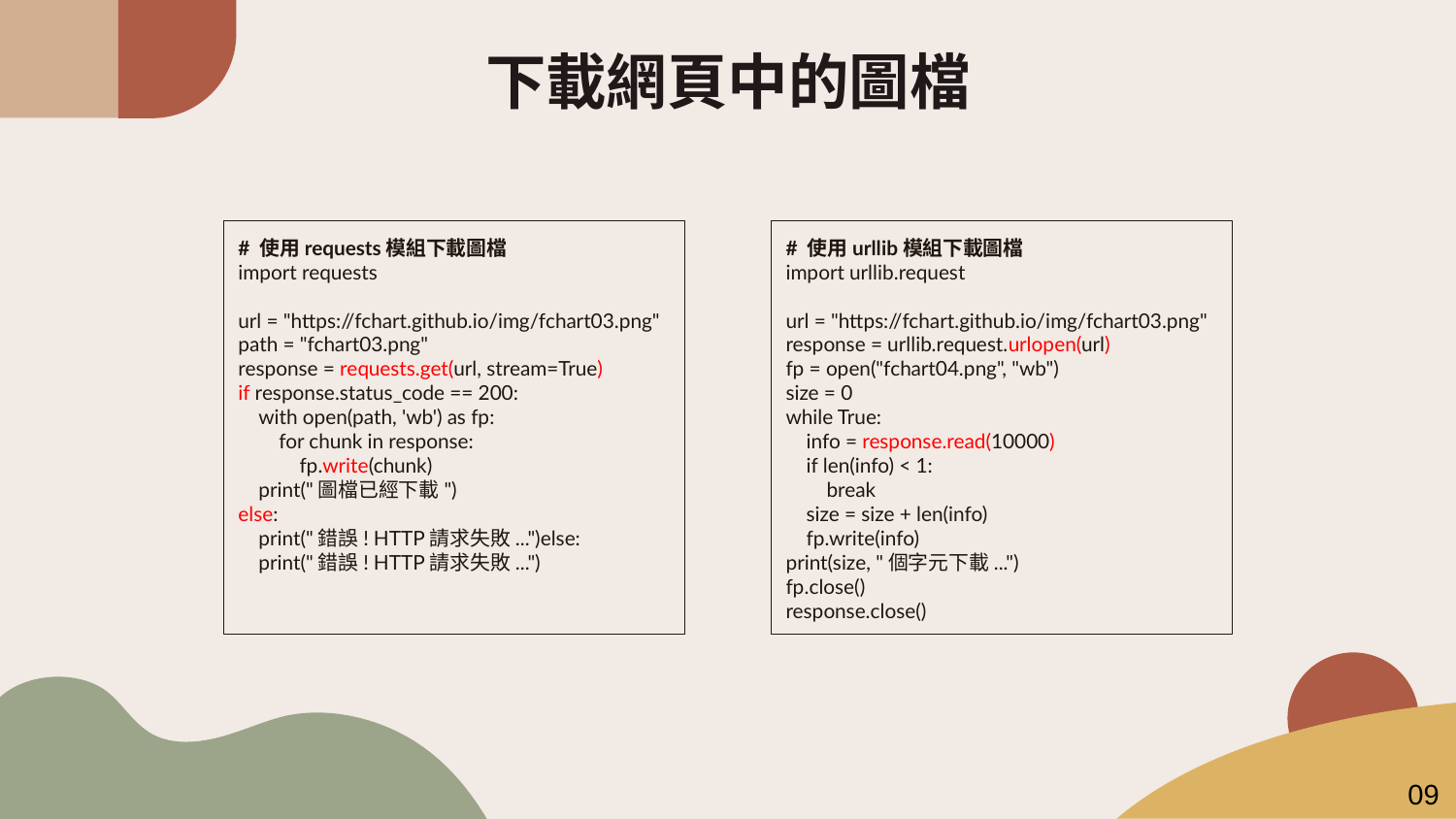

# 下載網頁中的圖檔
# 使用requests模組下載圖檔
import requests

url = "https://fchart.github.io/img/fchart03.png"
path = "fchart03.png"
response = requests.get(url, stream=True)
if response.status_code == 200:
    with open(path, 'wb') as fp:
        for chunk in response:
            fp.write(chunk)
    print("圖檔已經下載")
else:
    print("錯誤! HTTP請求失敗...")else:
    print("錯誤! HTTP請求失敗...")
# 使用urllib模組下載圖檔
import urllib.request

url = "https://fchart.github.io/img/fchart03.png"
response = urllib.request.urlopen(url)
fp = open("fchart04.png", "wb")
size = 0
while True:
    info = response.read(10000)
    if len(info) < 1:
        break
    size = size + len(info)
    fp.write(info)
print(size, "個字元下載...")
fp.close()
response.close()
09